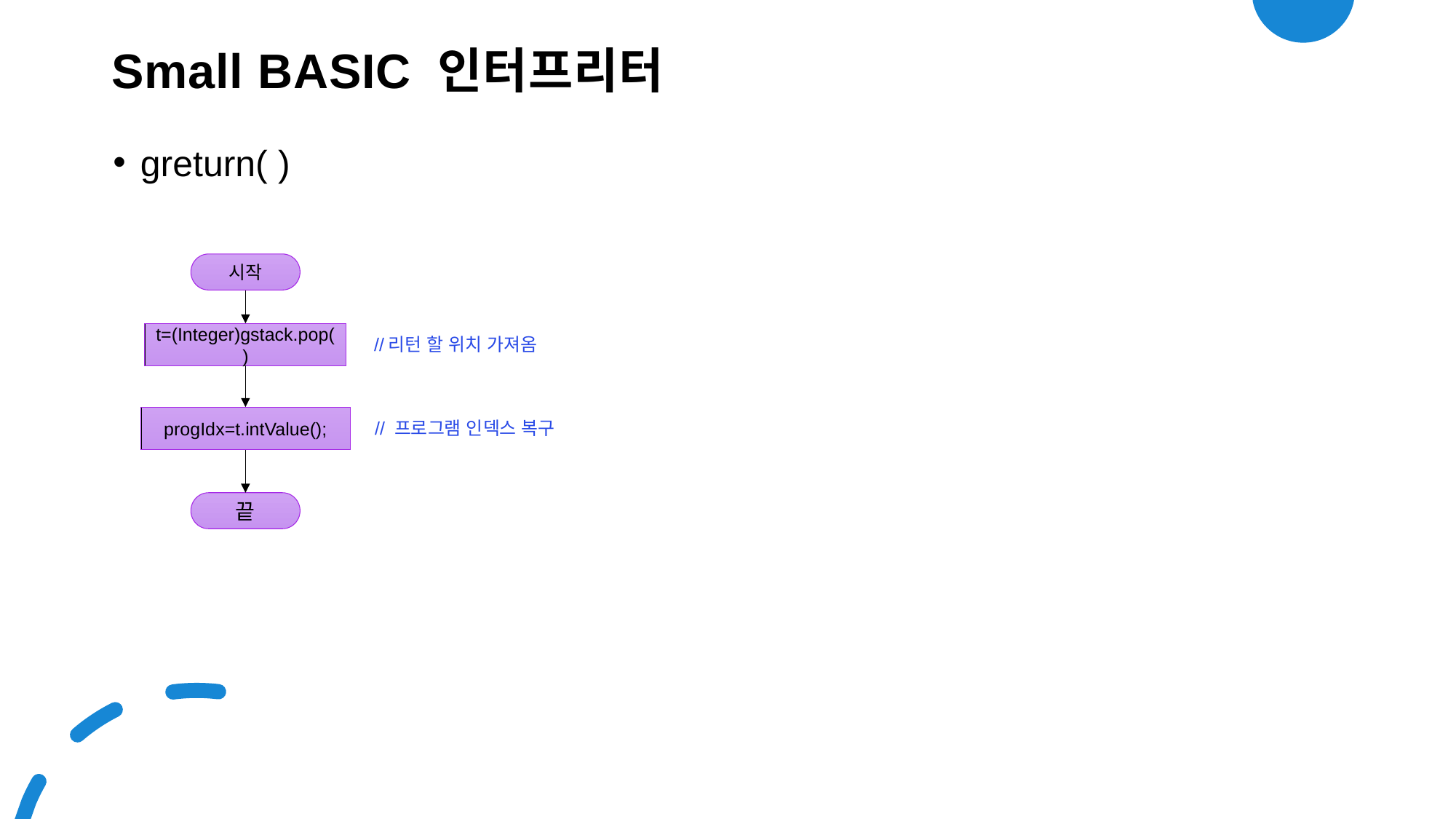

# Small BASIC 인터프리터
greturn( )

시작
t=(Integer)gstack.pop()
//리턴 할 위치 가져옴
progIdx=t.intValue();
// 프로그램 인덱스 복구
끝